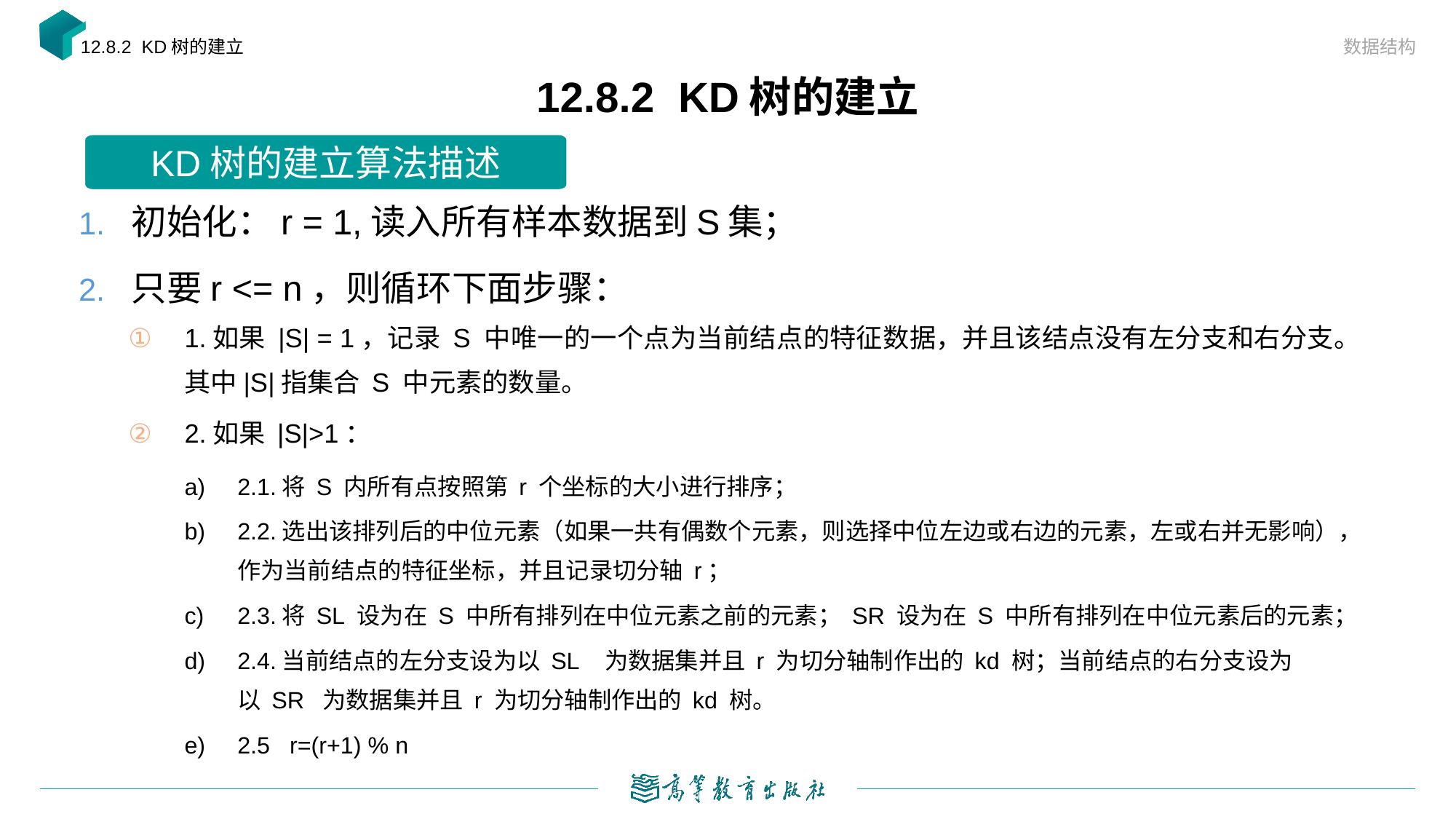

数据结构
12.8.2  KD树的建立
# 12.8.2  KD树的建立
KD树的建立算法描述
初始化：r = 1,读入所有样本数据到S集；
只要r <= n，则循环下面步骤：
1.如果 |S| = 1，记录 S 中唯一的一个点为当前结点的特征数据，并且该结点没有左分支和右分支。其中|S|指集合 S 中元素的数量。
2.如果 |S|>1：
2.1.将 S 内所有点按照第 r 个坐标的大小进行排序；
2.2.选出该排列后的中位元素（如果一共有偶数个元素，则选择中位左边或右边的元素，左或右并无影响），作为当前结点的特征坐标，并且记录切分轴 r；
2.3.将 SL 设为在 S 中所有排列在中位元素之前的元素； SR 设为在 S 中所有排列在中位元素后的元素；
2.4.当前结点的左分支设为以 SL   为数据集并且 r 为切分轴制作出的 kd 树；当前结点的右分支设为以 SR  为数据集并且 r 为切分轴制作出的 kd 树。
2.5   r=(r+1) % n